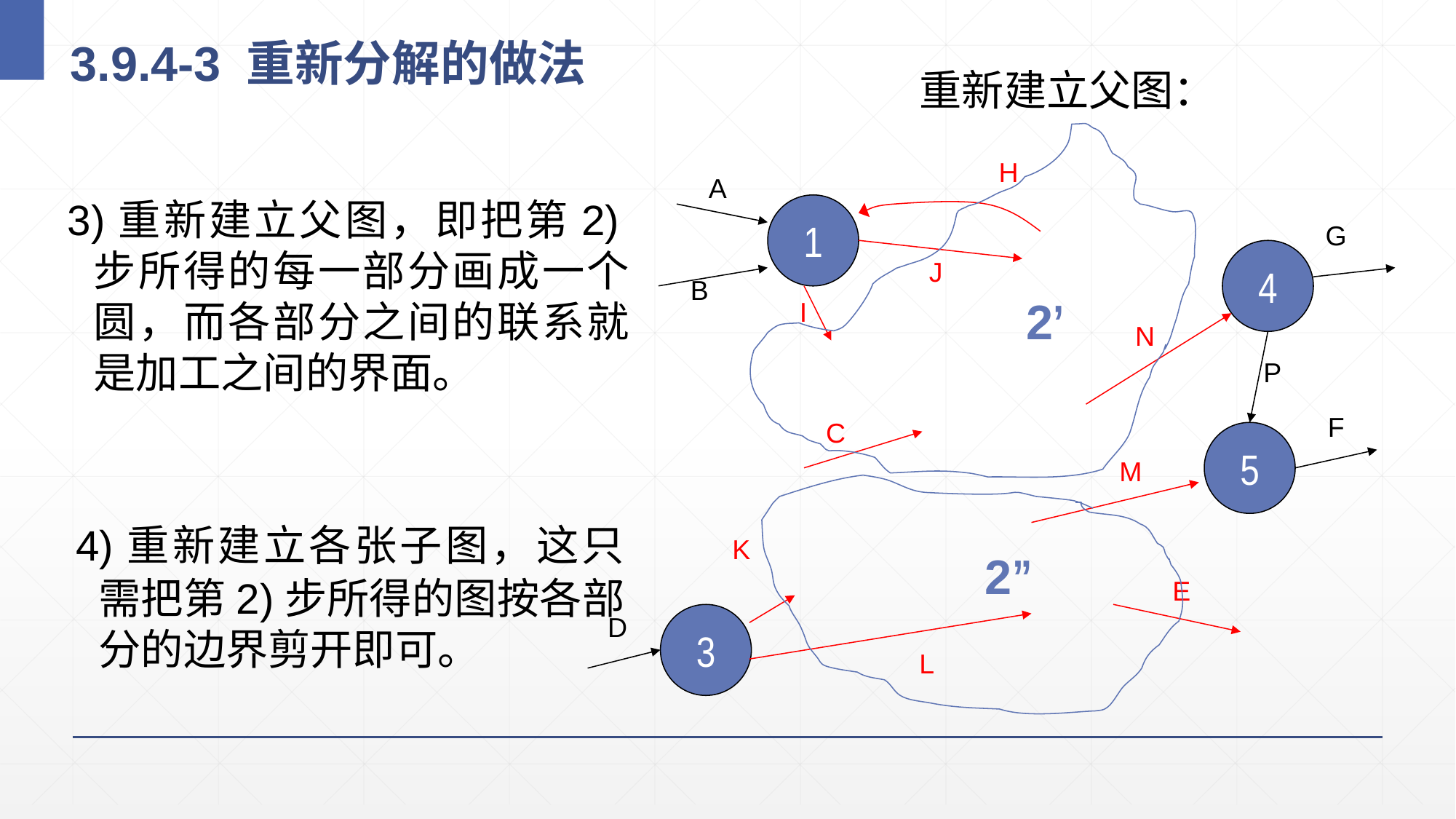

3.9.4-3 重新分解的做法
重新建立父图：

H
A
1

G

4
J

B

2’
I

N

P
F
C
5

M

K
2”
E

D
3

L

 3)重新建立父图，即把第2)步所得的每一部分画成一个圆，而各部分之间的联系就是加工之间的界面。
 4)重新建立各张子图，这只需把第2)步所得的图按各部分的边界剪开即可。